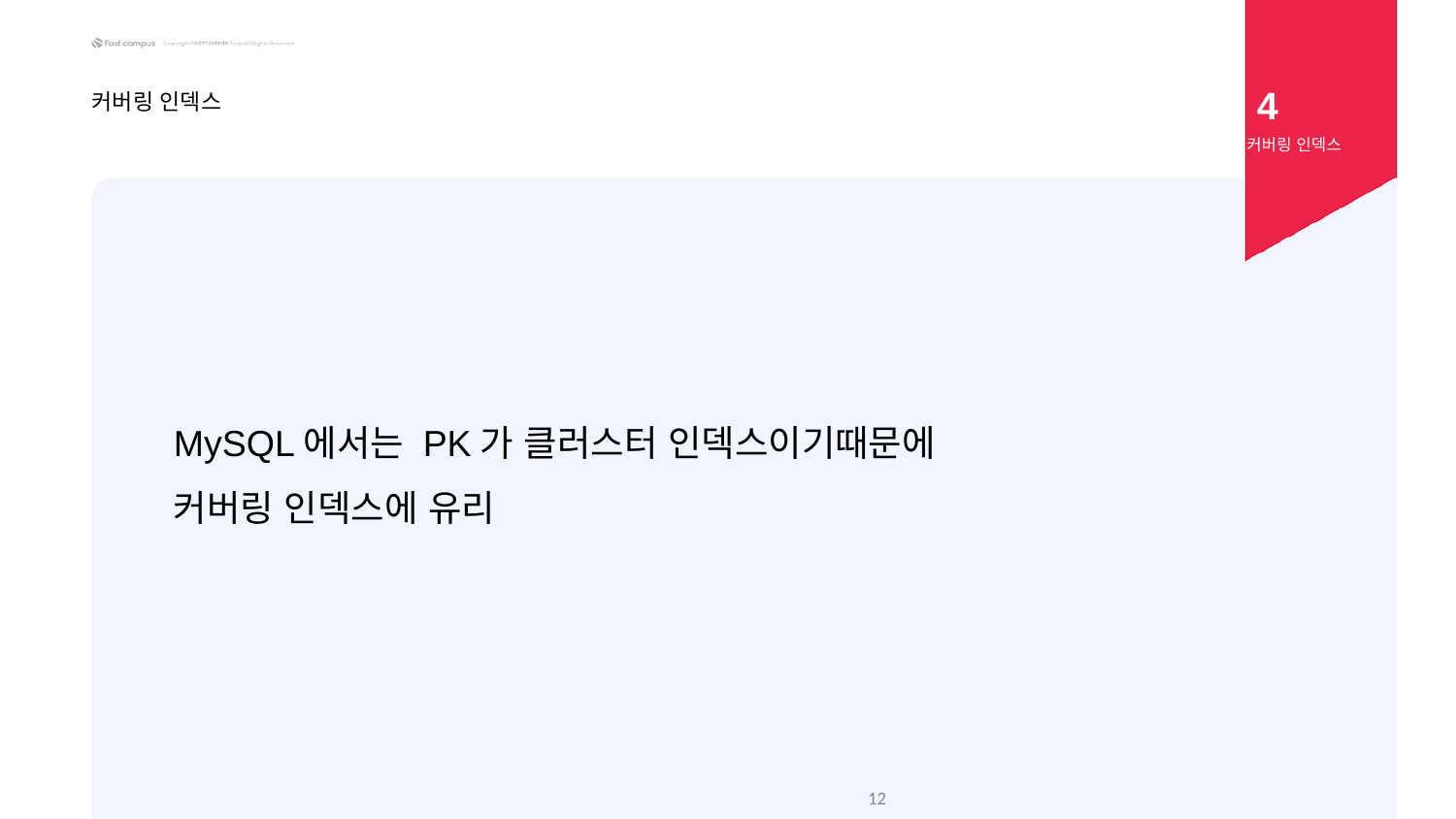

4
커버링 인덱스
커버링 인덱스
MySQL에서는 PK가 클러스터 인덱스이기때문에
커버링 인덱스에 유리
12